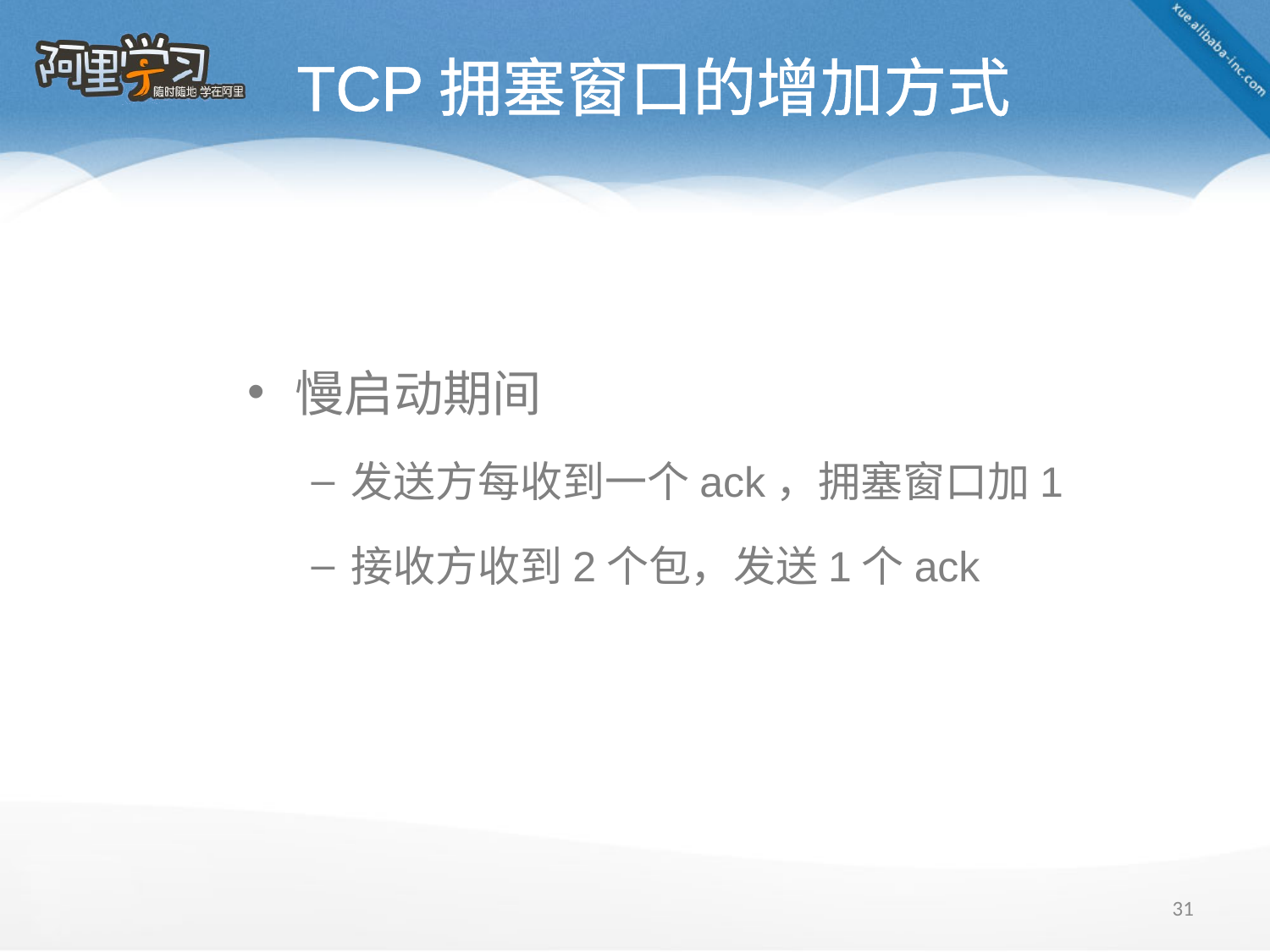

# TCP拥塞窗口的增加方式
慢启动期间
发送方每收到一个ack，拥塞窗口加1
接收方收到2个包，发送1个ack
31